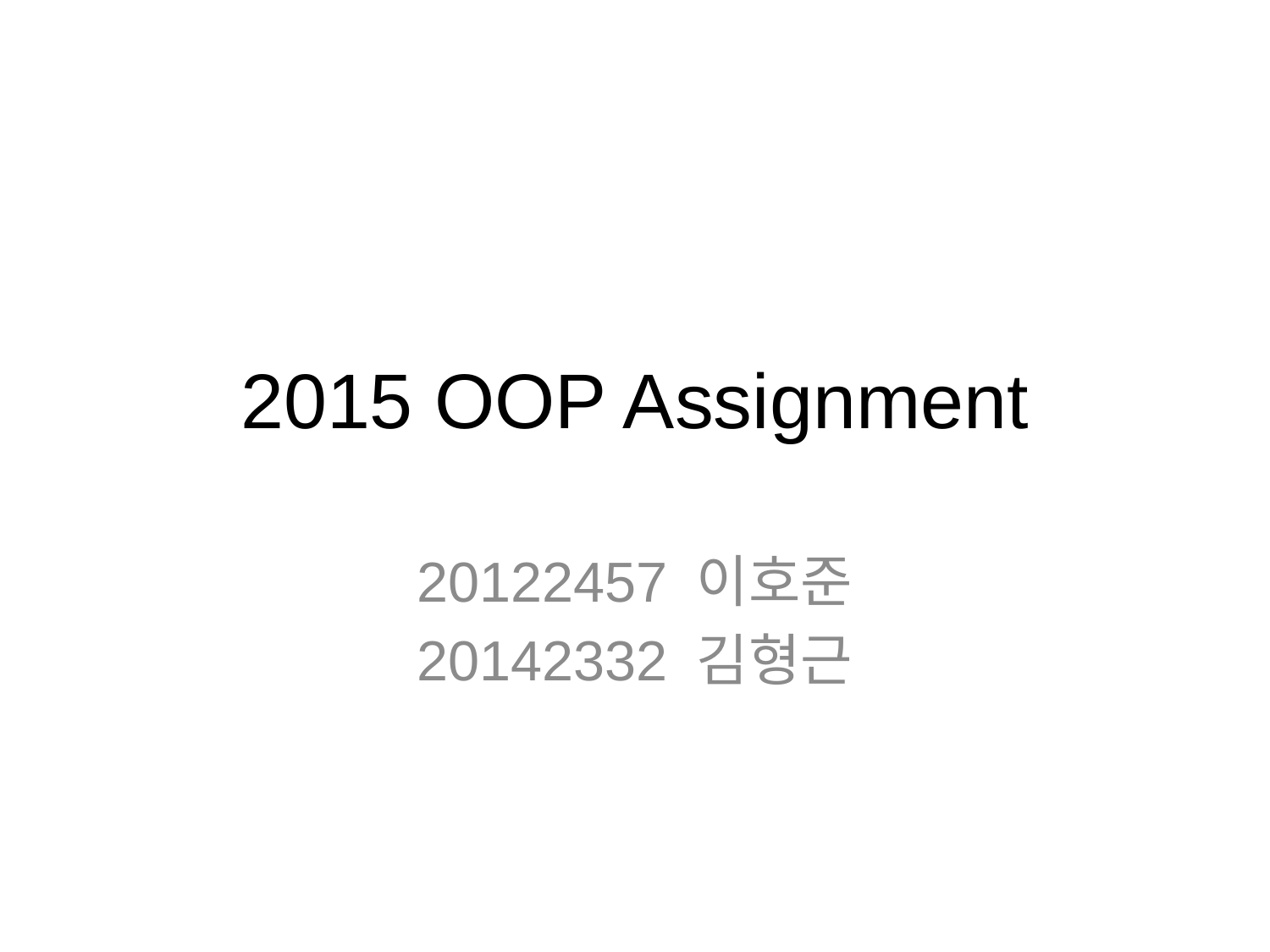

# 2015 OOP Assignment
20122457 이호준
20142332 김형근